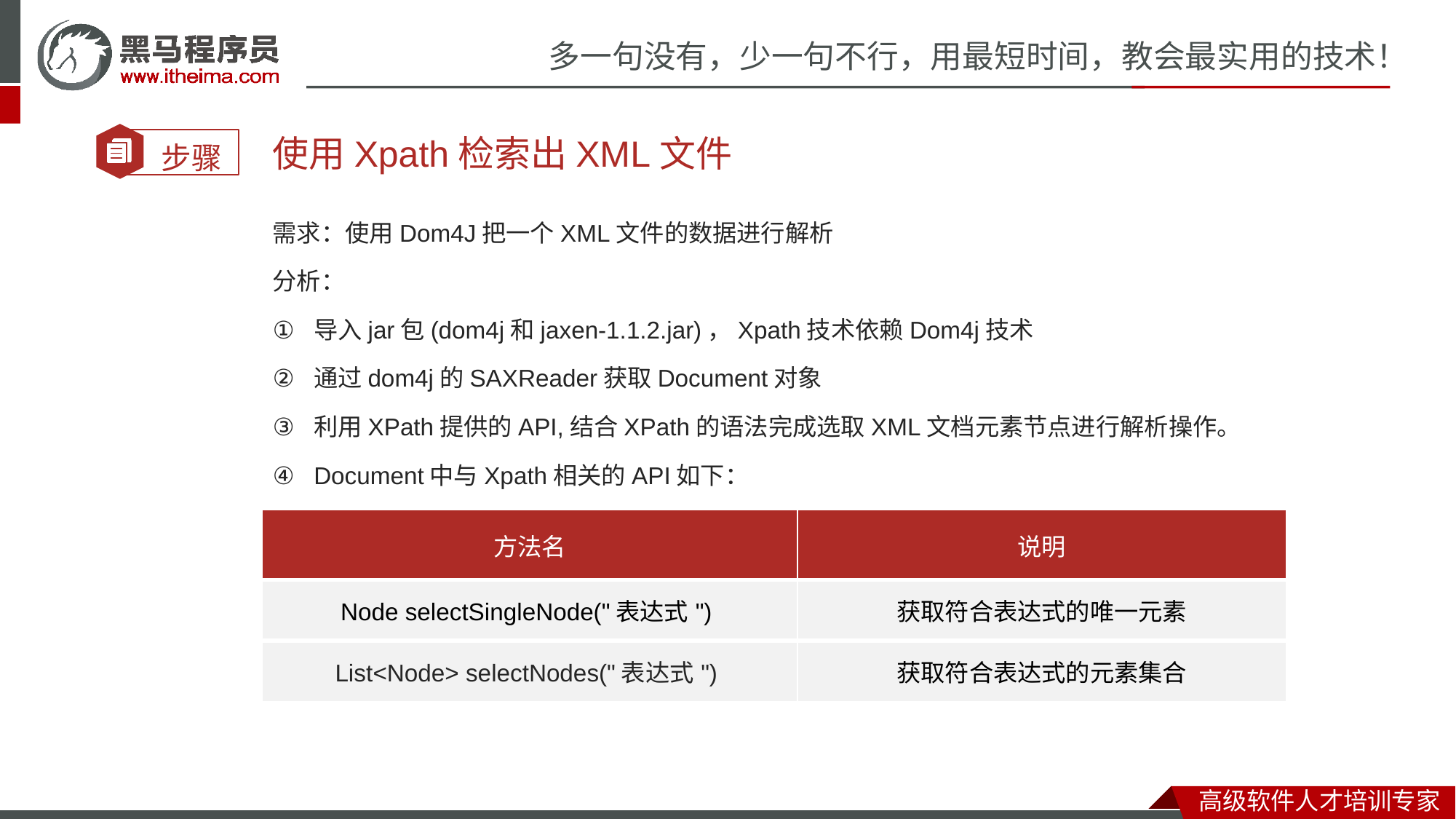

使用Xpath检索出XML文件
需求：使用Dom4J把一个XML文件的数据进行解析
分析：
导入jar包(dom4j和jaxen-1.1.2.jar)，Xpath技术依赖Dom4j技术
通过dom4j的SAXReader获取Document对象
利用XPath提供的API,结合XPath的语法完成选取XML文档元素节点进行解析操作。
Document中与Xpath相关的API如下：
| 方法名 | 说明 |
| --- | --- |
| Node selectSingleNode("表达式") | 获取符合表达式的唯一元素 |
| List<Node> selectNodes("表达式") | 获取符合表达式的元素集合 |